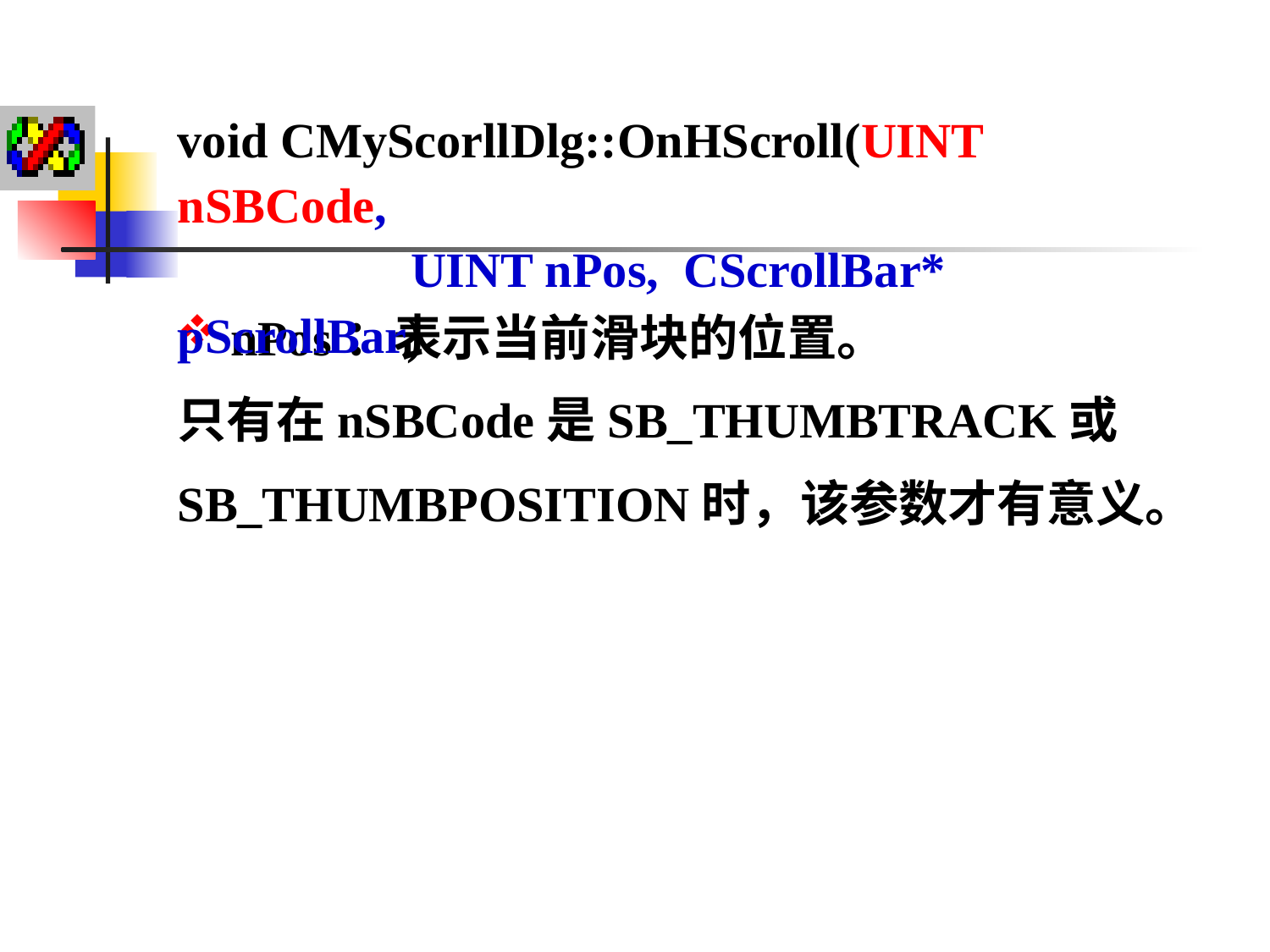

void CMyScorllDlg::OnHScroll(UINT nSBCode,
                   UINT nPos,  CScrollBar* pScrollBar)
 nPos：表示当前滑块的位置。
只有在nSBCode是SB_THUMBTRACK或SB_THUMBPOSITION时，该参数才有意义。